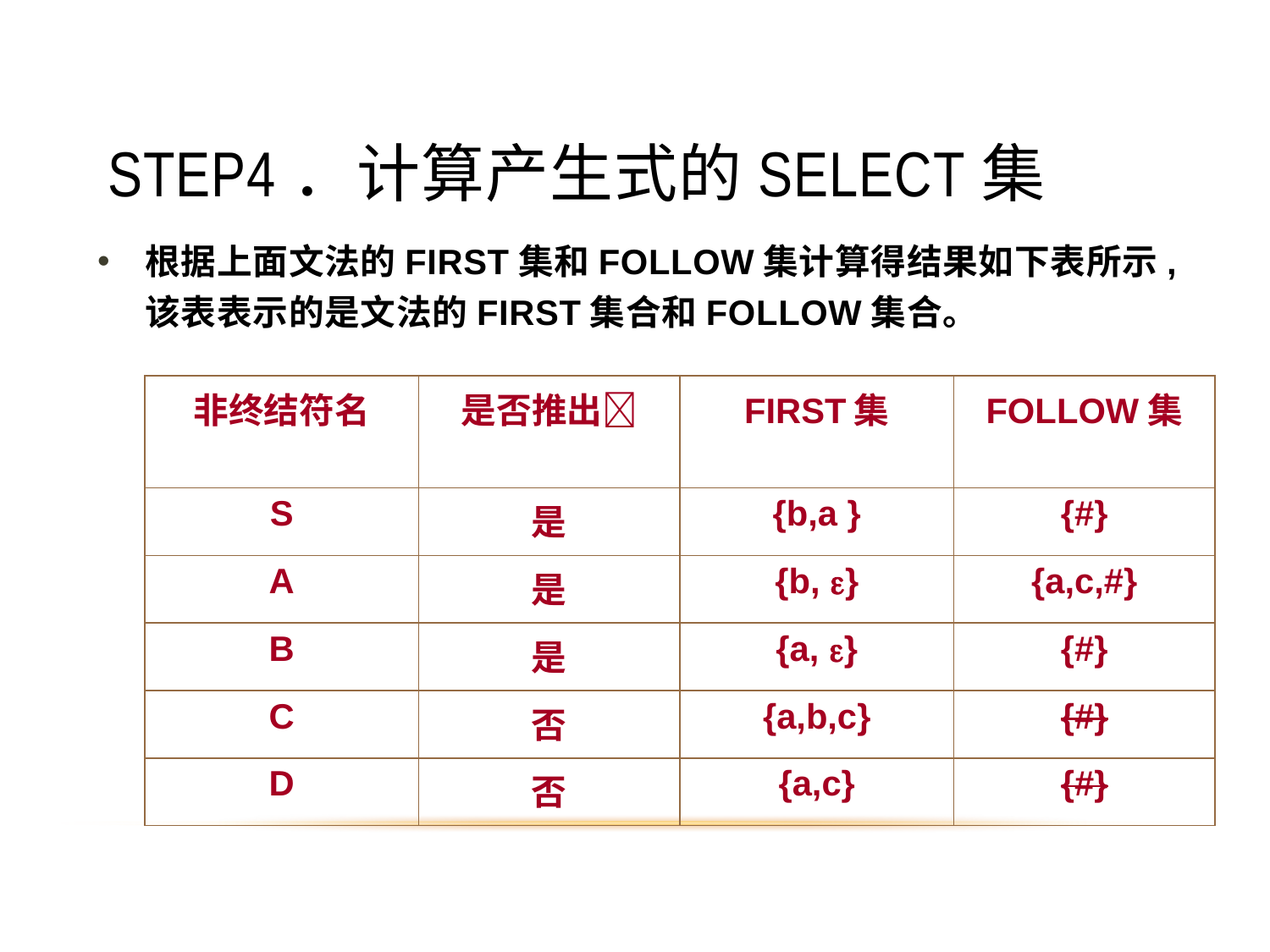

# step4．计算产生式的SELECT集

根据上面文法的FIRST集和FOLLOW集计算得结果如下表所示,该表表示的是文法的FIRST集合和FOLLOW集合。
| 非终结符名 | 是否推出ε | FIRST集 | FOLLOW集 |
| --- | --- | --- | --- |
| S | 是 | {b,a } | {#} |
| A | 是 | {b, ε} | {a,c,#} |
| B | 是 | {a, ε} | {#} |
| C | 否 | {a,b,c} | {#} |
| D | 否 | {a,c} | {#} |